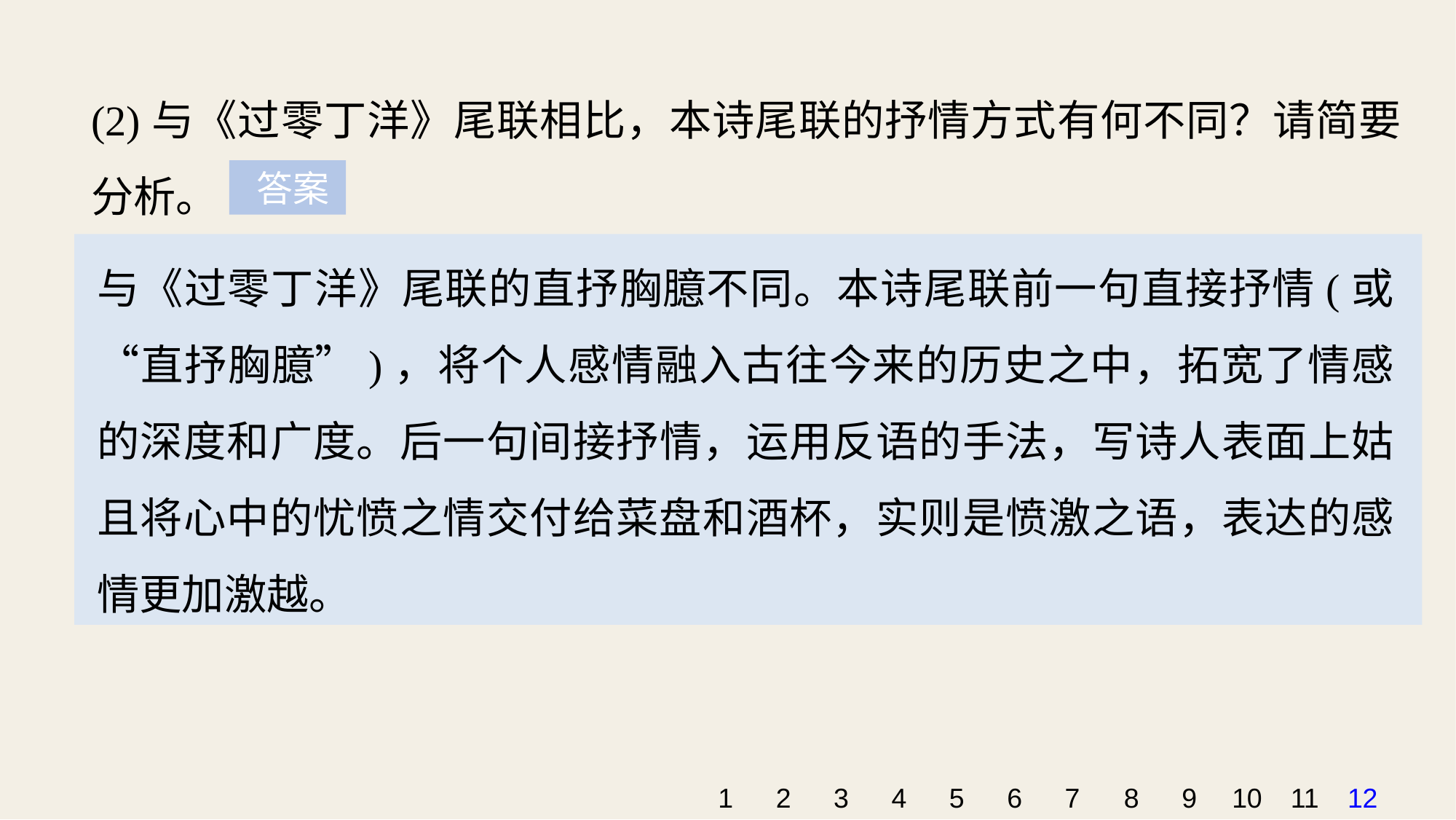

(2)与《过零丁洋》尾联相比，本诗尾联的抒情方式有何不同？请简要分析。
 答案
与《过零丁洋》尾联的直抒胸臆不同。本诗尾联前一句直接抒情(或“直抒胸臆”)，将个人感情融入古往今来的历史之中，拓宽了情感的深度和广度。后一句间接抒情，运用反语的手法，写诗人表面上姑且将心中的忧愤之情交付给菜盘和酒杯，实则是愤激之语，表达的感情更加激越。

1
2
3
4
5
6
7
8
9
10
11
12